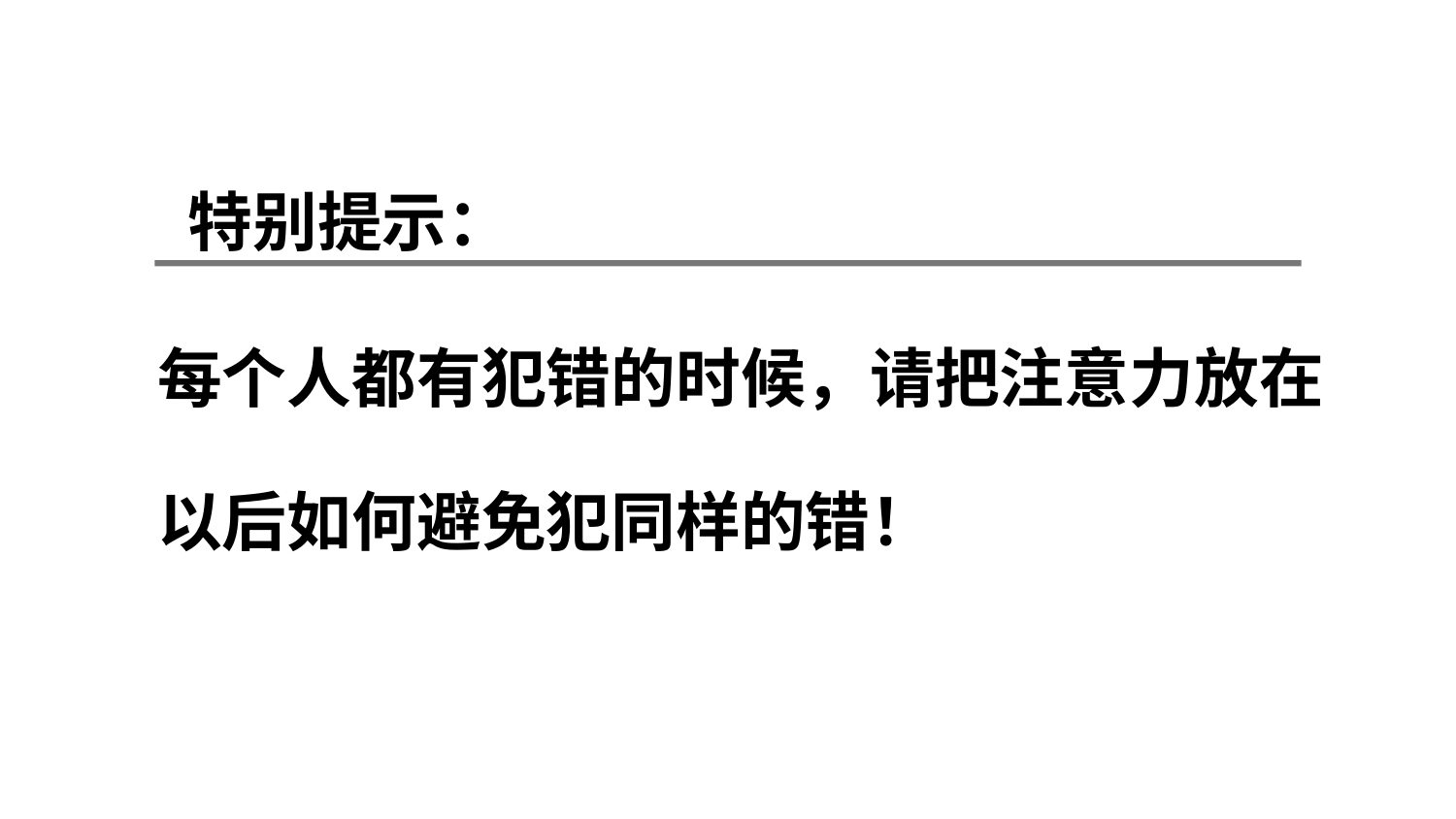

特别提示：
每个人都有犯错的时候，请把注意力放在以后如何避免犯同样的错！